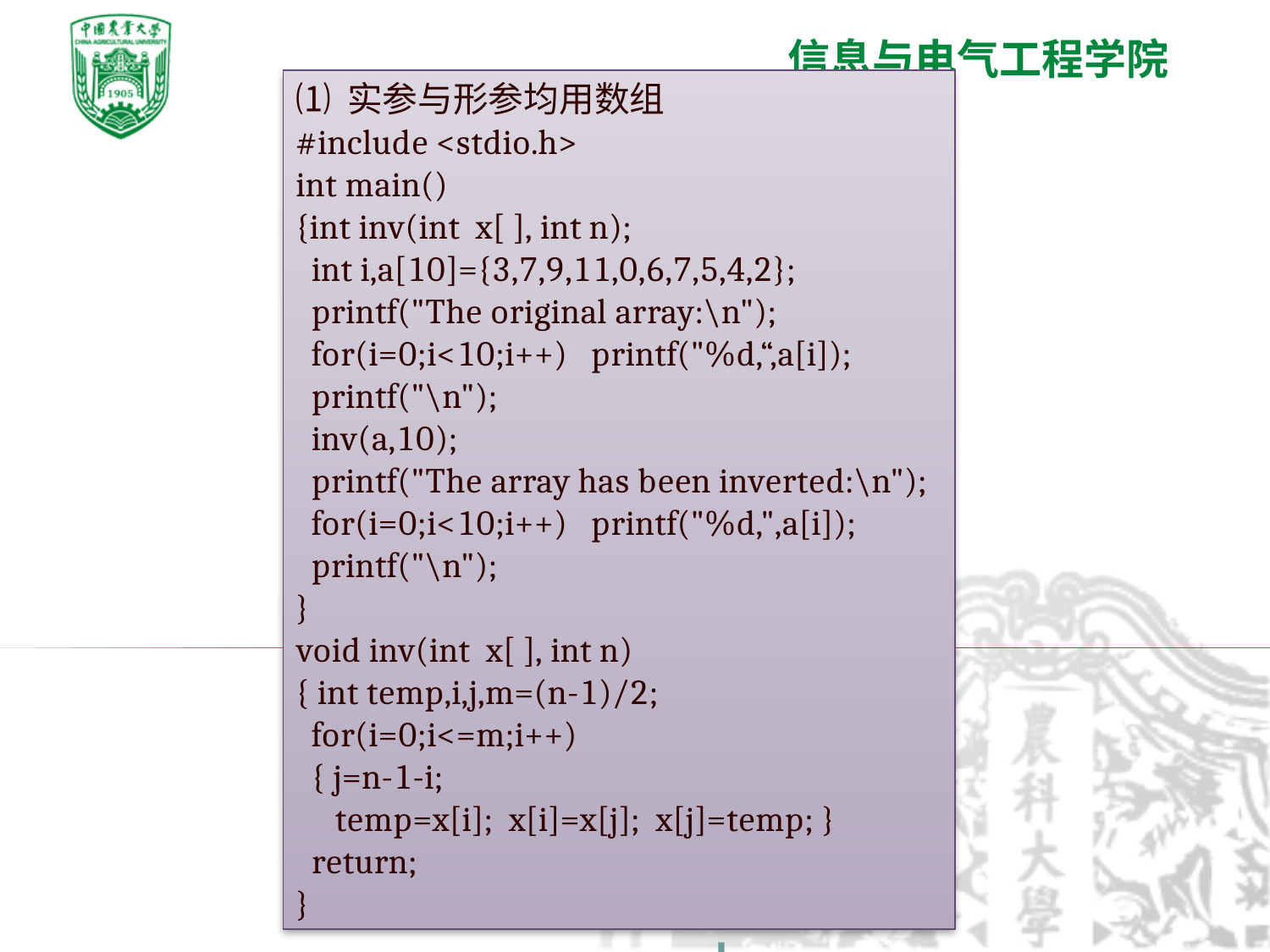

⑴ 实参与形参均用数组
#include <stdio.h>
int main()
{int inv(int  x[ ], int n);
  int i,a[10]={3,7,9,11,0,6,7,5,4,2};
  printf("The original array:\n");
  for(i=0;i<10;i++)   printf("%d,“,a[i]);
  printf("\n");
  inv(a,10);
  printf("The array has been inverted:\n");
  for(i=0;i<10;i++)   printf("%d,",a[i]);
  printf("\n");
}
void inv(int  x[ ], int n)
{ int temp,i,j,m=(n-1)/2;
  for(i=0;i<=m;i++)
  { j=n-1-i;
     temp=x[i];  x[i]=x[j];  x[j]=temp; }
  return;
}
m=4
0   1    2   3    4    5    6   7    8    9
 3    7   9   11  0    6    7    5     4   2

5
9
2
3
4
7
7
11
6
0